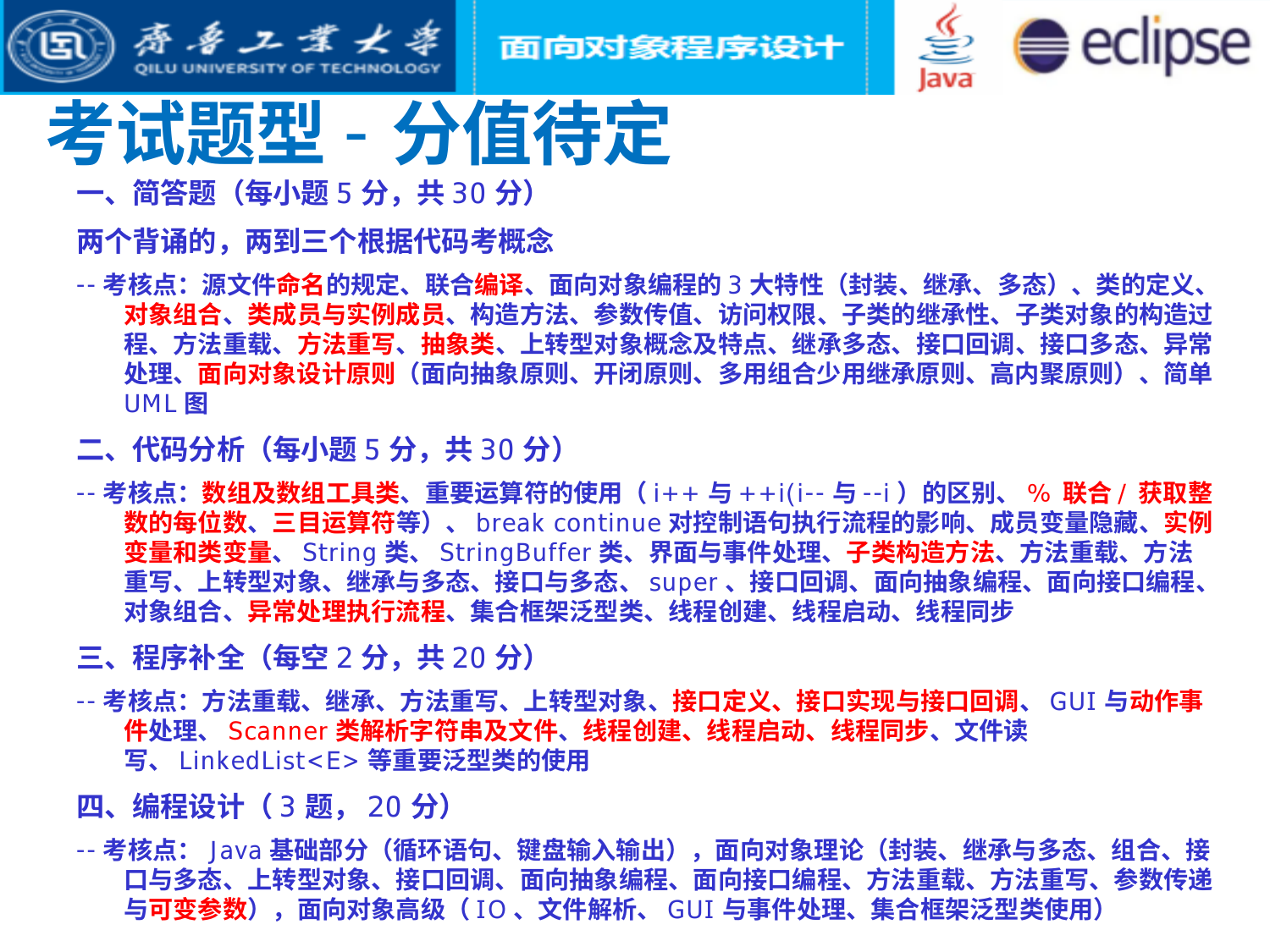

# 考试题型-分值待定
一、简答题（每小题5分，共30分）
两个背诵的，两到三个根据代码考概念
--考核点：源文件命名的规定、联合编译、面向对象编程的3大特性（封装、继承、多态）、类的定义、对象组合、类成员与实例成员、构造方法、参数传值、访问权限、子类的继承性、子类对象的构造过程、方法重载、方法重写、抽象类、上转型对象概念及特点、继承多态、接口回调、接口多态、异常处理、面向对象设计原则（面向抽象原则、开闭原则、多用组合少用继承原则、高内聚原则）、简单UML图
二、代码分析（每小题5分，共30分）
--考核点：数组及数组工具类、重要运算符的使用（i++与++i(i--与--i）的区别、%联合/获取整数的每位数、三目运算符等）、break continue对控制语句执行流程的影响、成员变量隐藏、实例变量和类变量、String类、StringBuffer类、界面与事件处理、子类构造方法、方法重载、方法重写、上转型对象、继承与多态、接口与多态、super、接口回调、面向抽象编程、面向接口编程、对象组合、异常处理执行流程、集合框架泛型类、线程创建、线程启动、线程同步
三、程序补全（每空2分，共20分）
--考核点：方法重载、继承、方法重写、上转型对象、接口定义、接口实现与接口回调、GUI与动作事件处理、Scanner类解析字符串及文件、线程创建、线程启动、线程同步、文件读写、LinkedList<E>等重要泛型类的使用
四、编程设计（3题，20分）
--考核点：Java基础部分（循环语句、键盘输入输出），面向对象理论（封装、继承与多态、组合、接口与多态、上转型对象、接口回调、面向抽象编程、面向接口编程、方法重载、方法重写、参数传递与可变参数），面向对象高级（IO、文件解析、GUI与事件处理、集合框架泛型类使用）
2